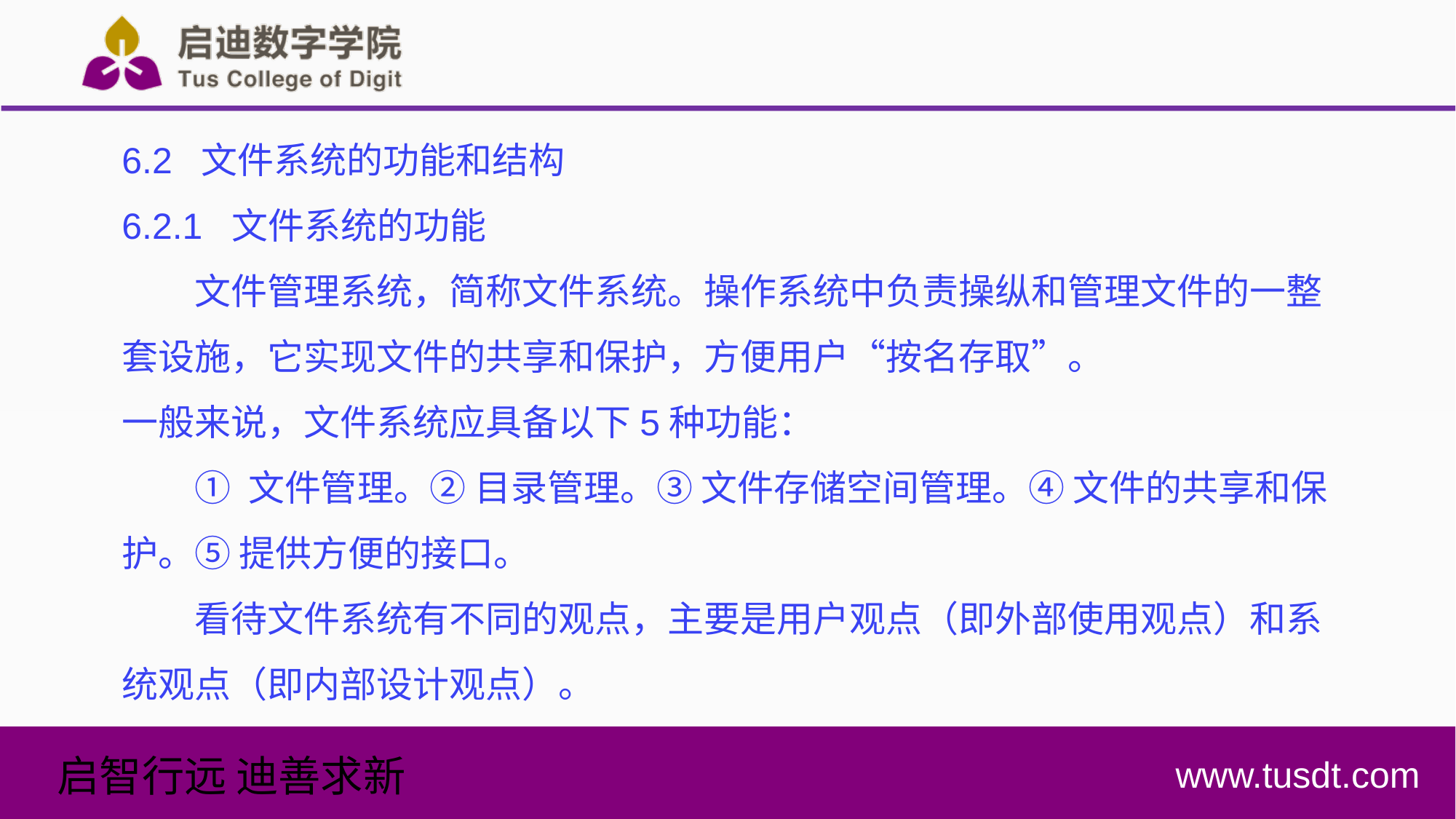

6.2  文件系统的功能和结构
6.2.1  文件系统的功能
文件管理系统，简称文件系统。操作系统中负责操纵和管理文件的一整套设施，它实现文件的共享和保护，方便用户“按名存取”。
一般来说，文件系统应具备以下5种功能：
① 文件管理。② 目录管理。③ 文件存储空间管理。④ 文件的共享和保护。⑤ 提供方便的接口。
看待文件系统有不同的观点，主要是用户观点（即外部使用观点）和系统观点（即内部设计观点）。